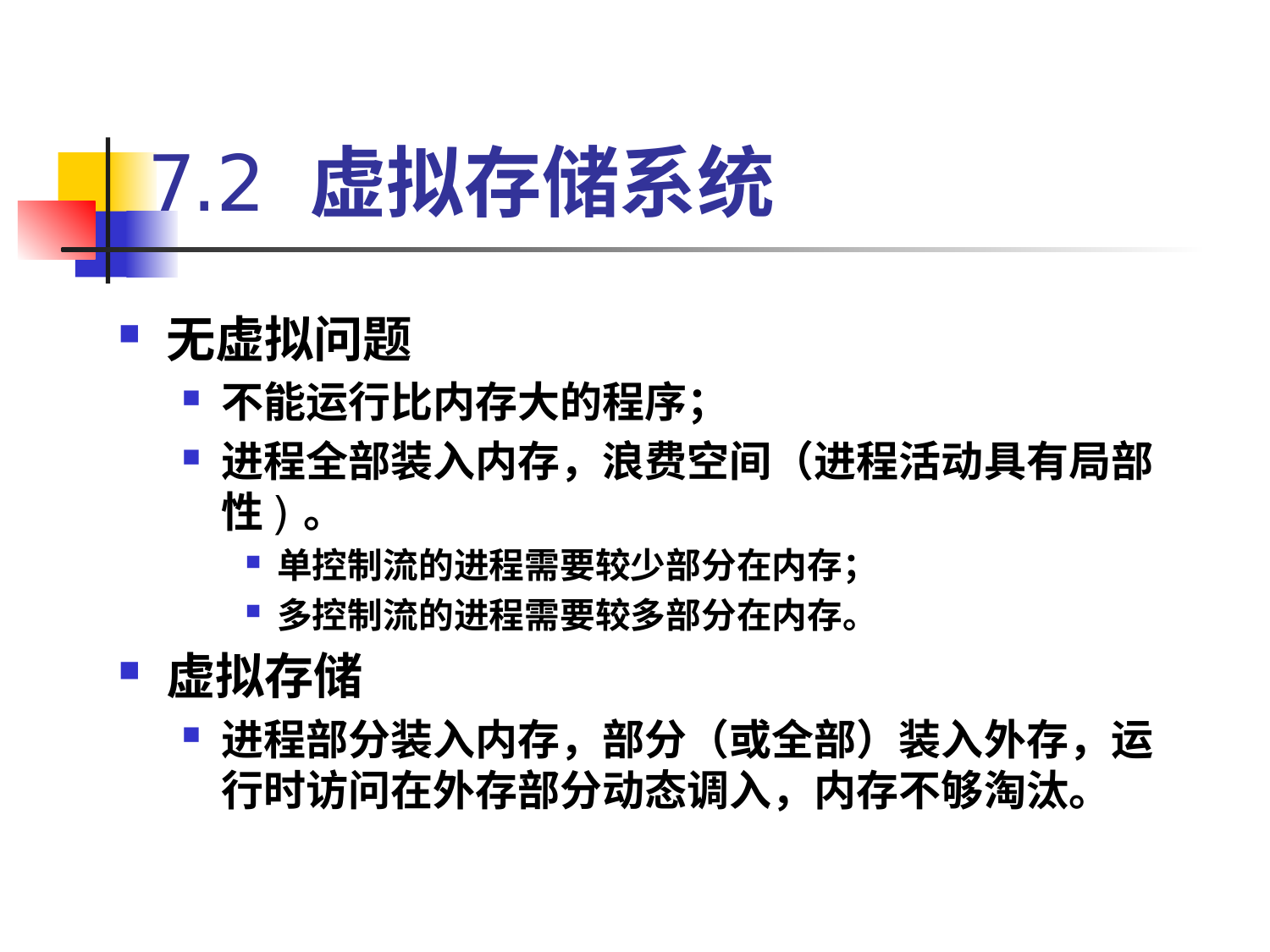

# 7.2 虚拟存储系统

无虚拟问题
不能运行比内存大的程序；
进程全部装入内存，浪费空间（进程活动具有局部性)。
单控制流的进程需要较少部分在内存；
多控制流的进程需要较多部分在内存。
虚拟存储
进程部分装入内存，部分（或全部）装入外存，运行时访问在外存部分动态调入，内存不够淘汰。